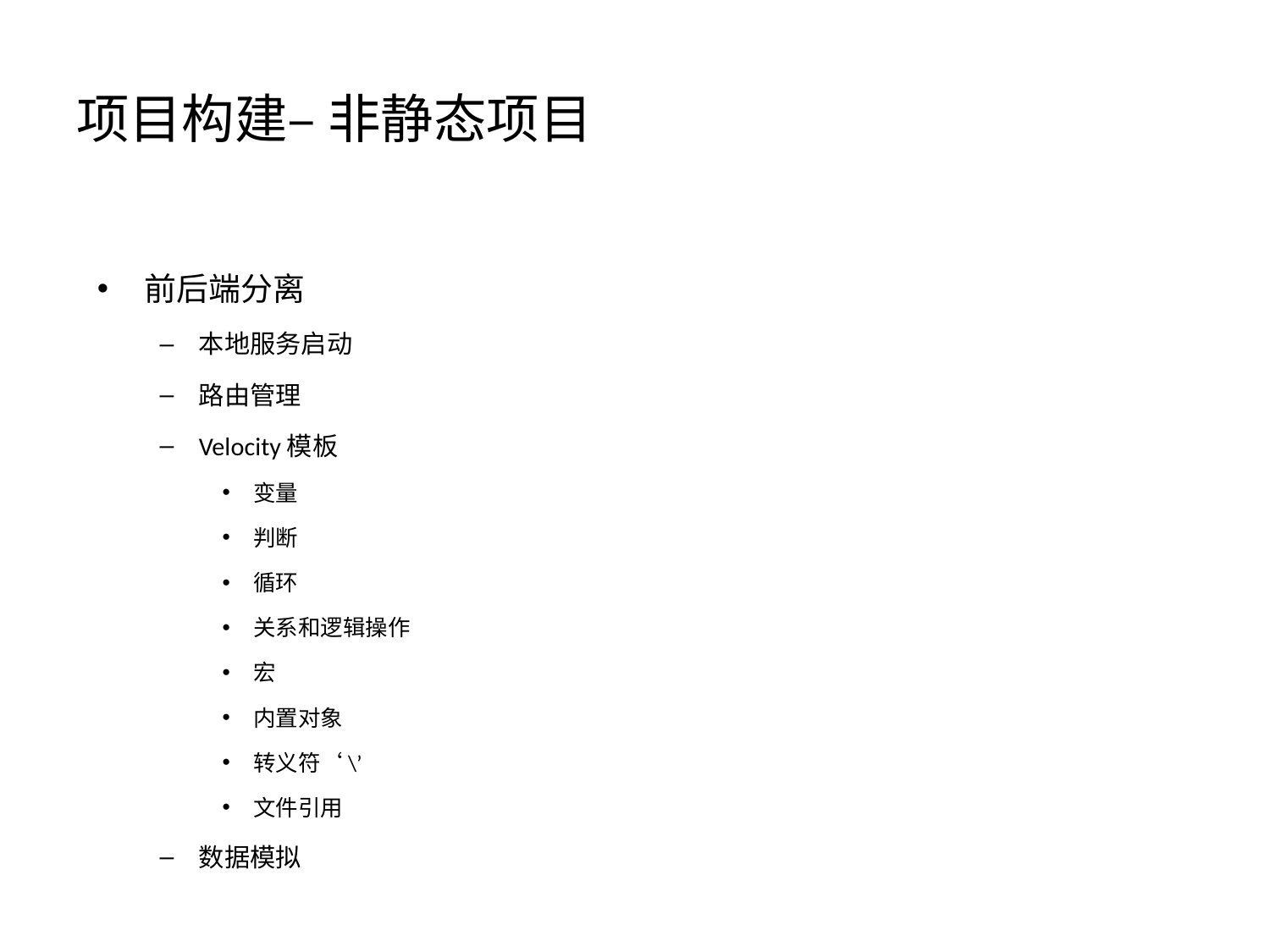

# 项目构建– 非静态项目

前后端分离
本地服务启动
路由管理
Velocity模板
变量
判断
循环
关系和逻辑操作
宏
内置对象
转义符‘\’
文件引用
数据模拟